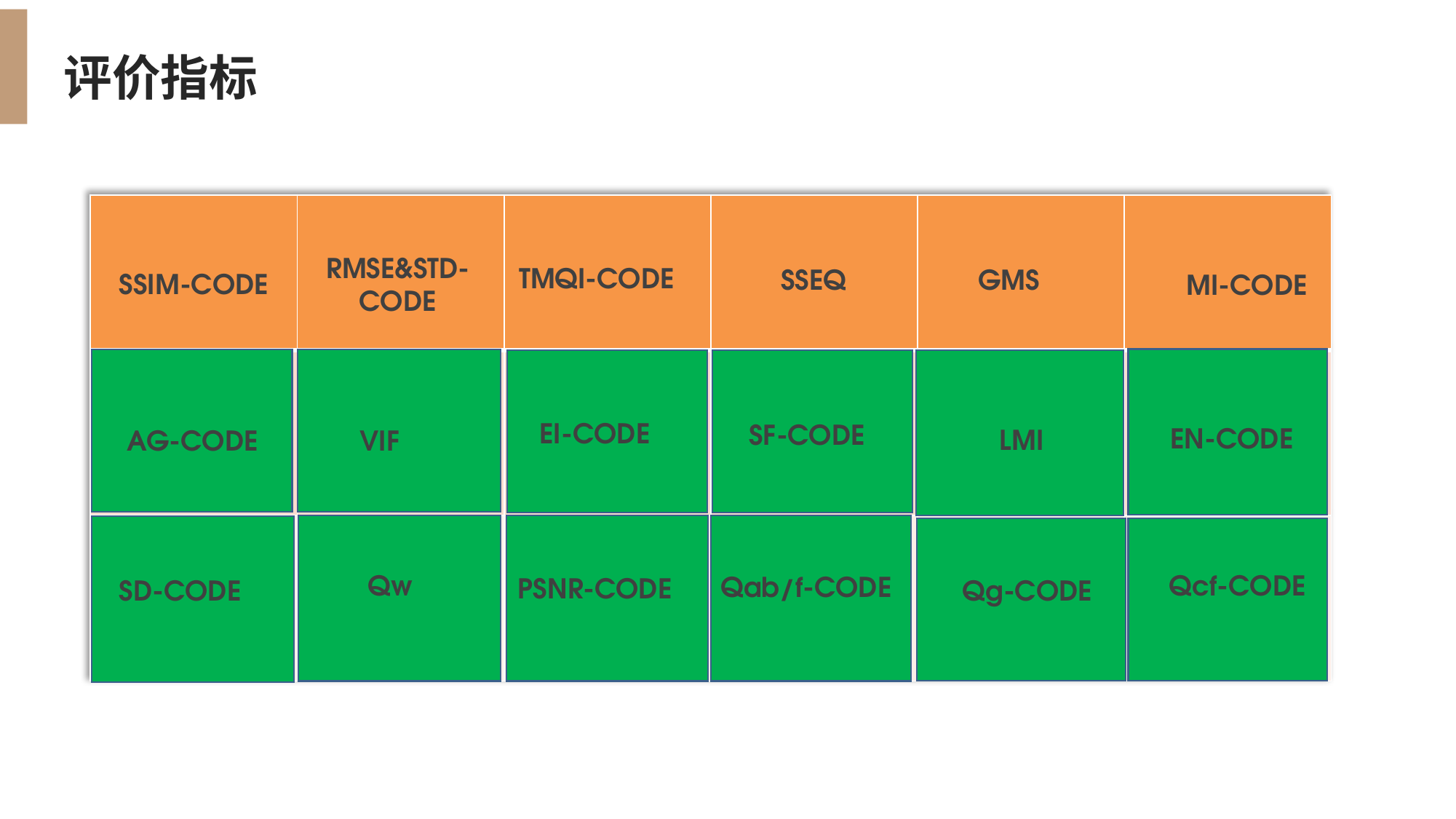

评价指标
|  |  |  |  |  |  |
| --- | --- | --- | --- | --- | --- |
|  |  |  |  |  |  |
|  |  |  |  |  |  |
RMSE&STD-CODE
TMQI-CODE
GMS
SSEQ
SSIM-CODE
MI-CODE

EI-CODE
SF-CODE
EN-CODE
LMI
VIF
AG-CODE

Qw
Qcf-CODE
Qab/f-CODE
PSNR-CODE
SD-CODE
Qg-CODE